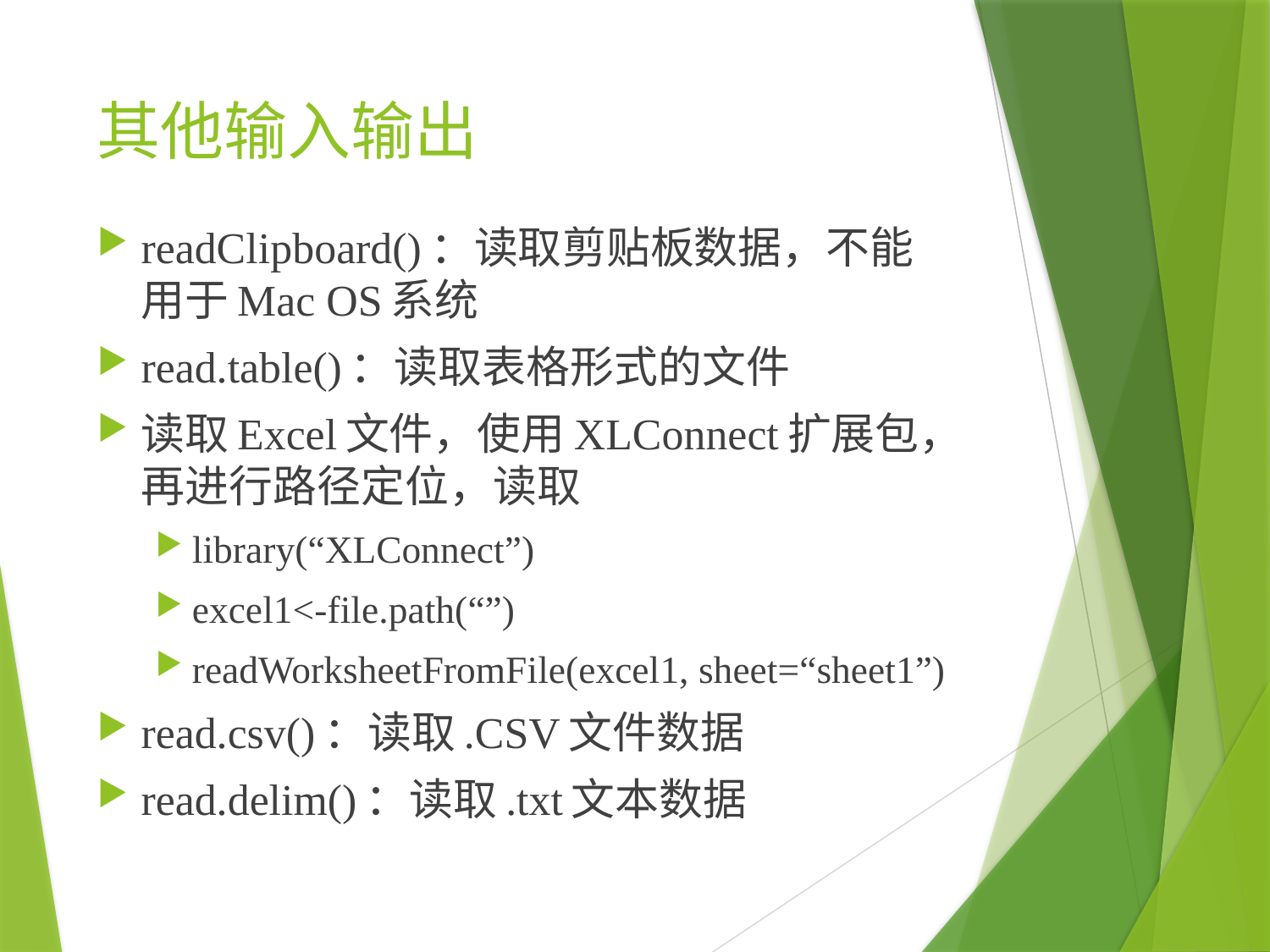

# 其他输入输出
readClipboard()：读取剪贴板数据，不能用于Mac OS系统
read.table()：读取表格形式的文件
读取Excel文件，使用XLConnect扩展包，再进行路径定位，读取
library(“XLConnect”)
excel1<-file.path(“”)
readWorksheetFromFile(excel1, sheet=“sheet1”)
read.csv()：读取.CSV文件数据
read.delim()：读取.txt文本数据